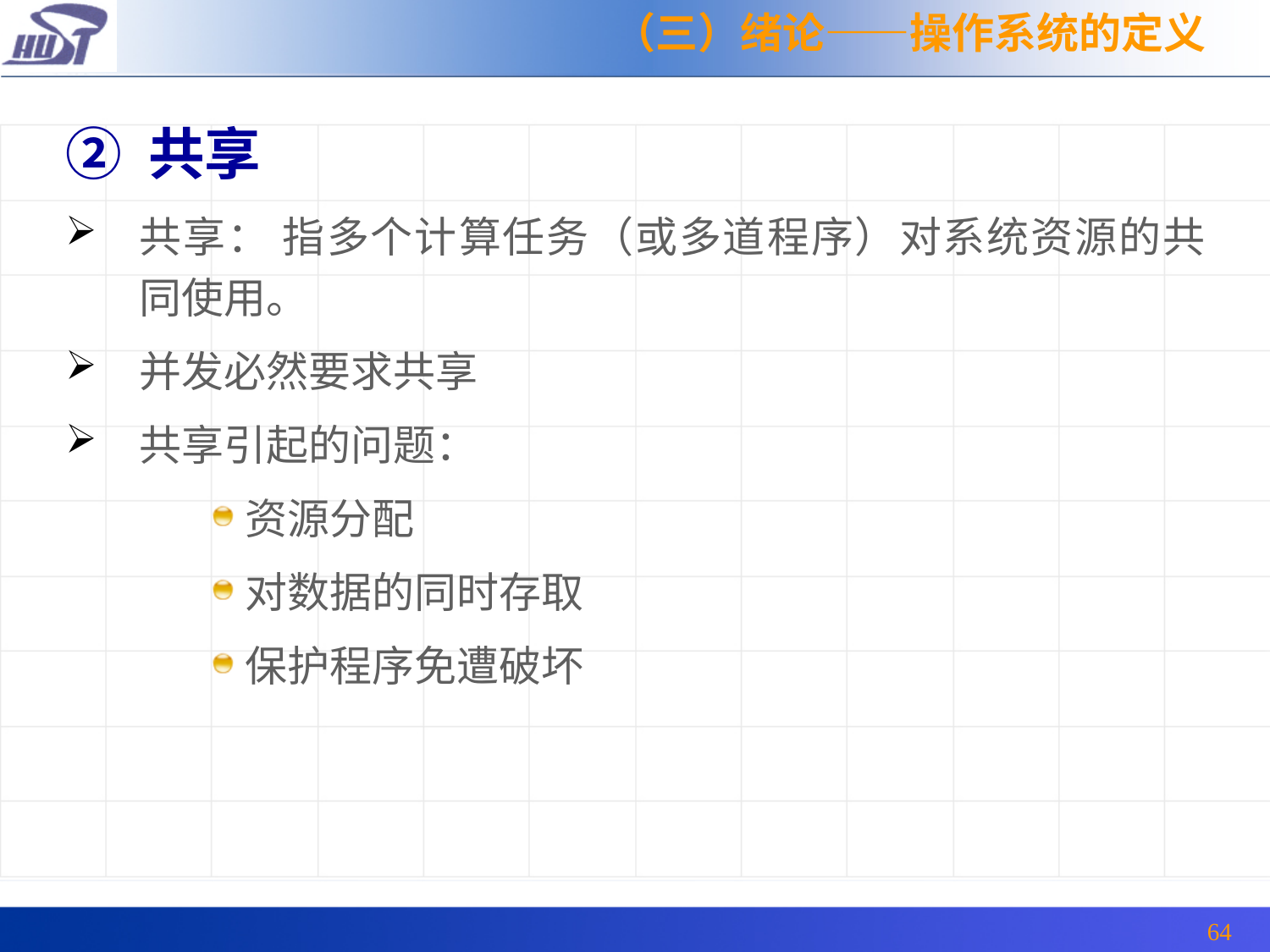

（三）绪论——操作系统的定义
② 共享
共享： 指多个计算任务（或多道程序）对系统资源的共同使用。
并发必然要求共享
共享引起的问题：
资源分配
对数据的同时存取
保护程序免遭破坏
64